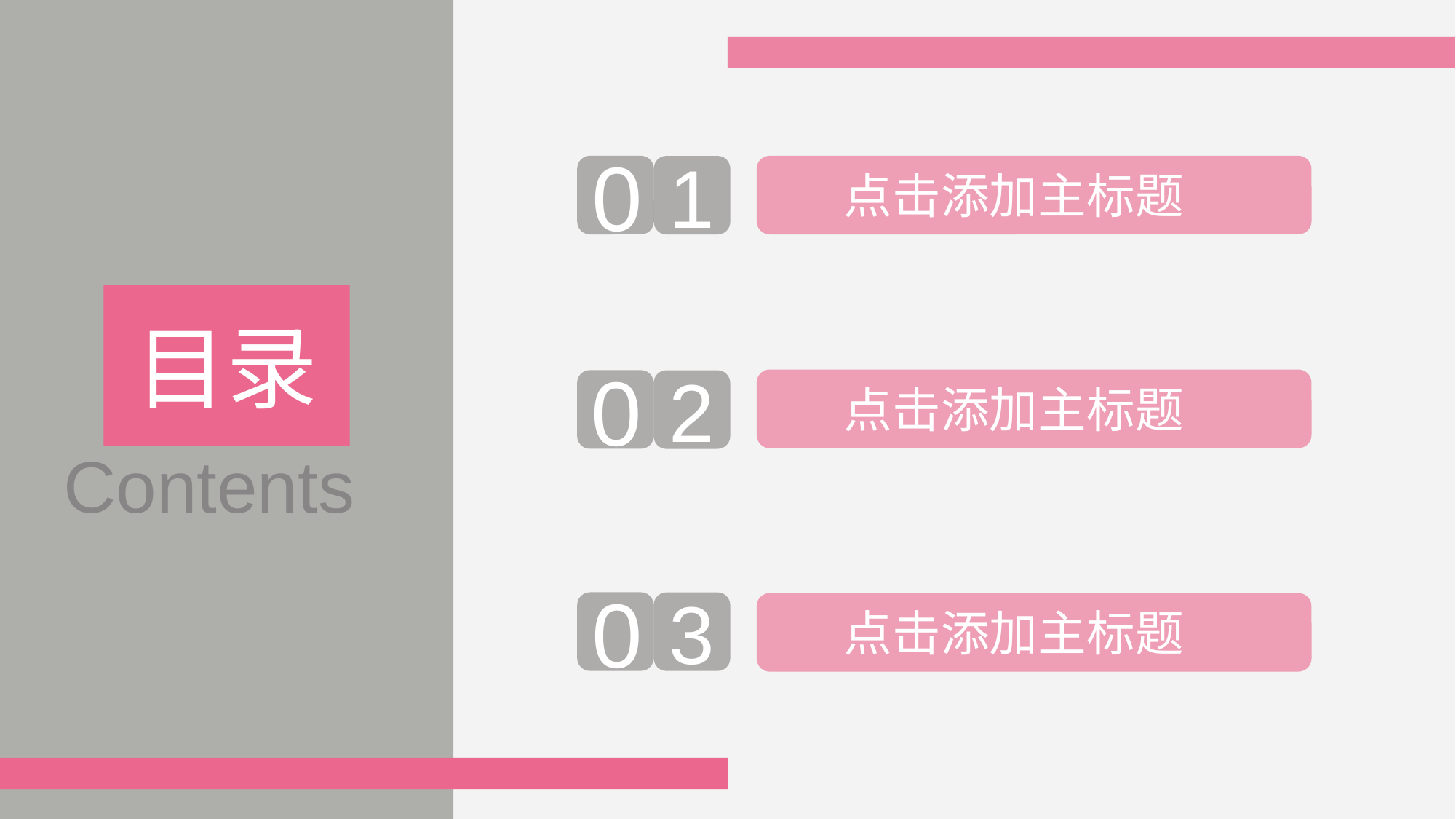

0
1

点击添加主标题
目录
Contents

0
2
点击添加主标题
0
3

点击添加主标题